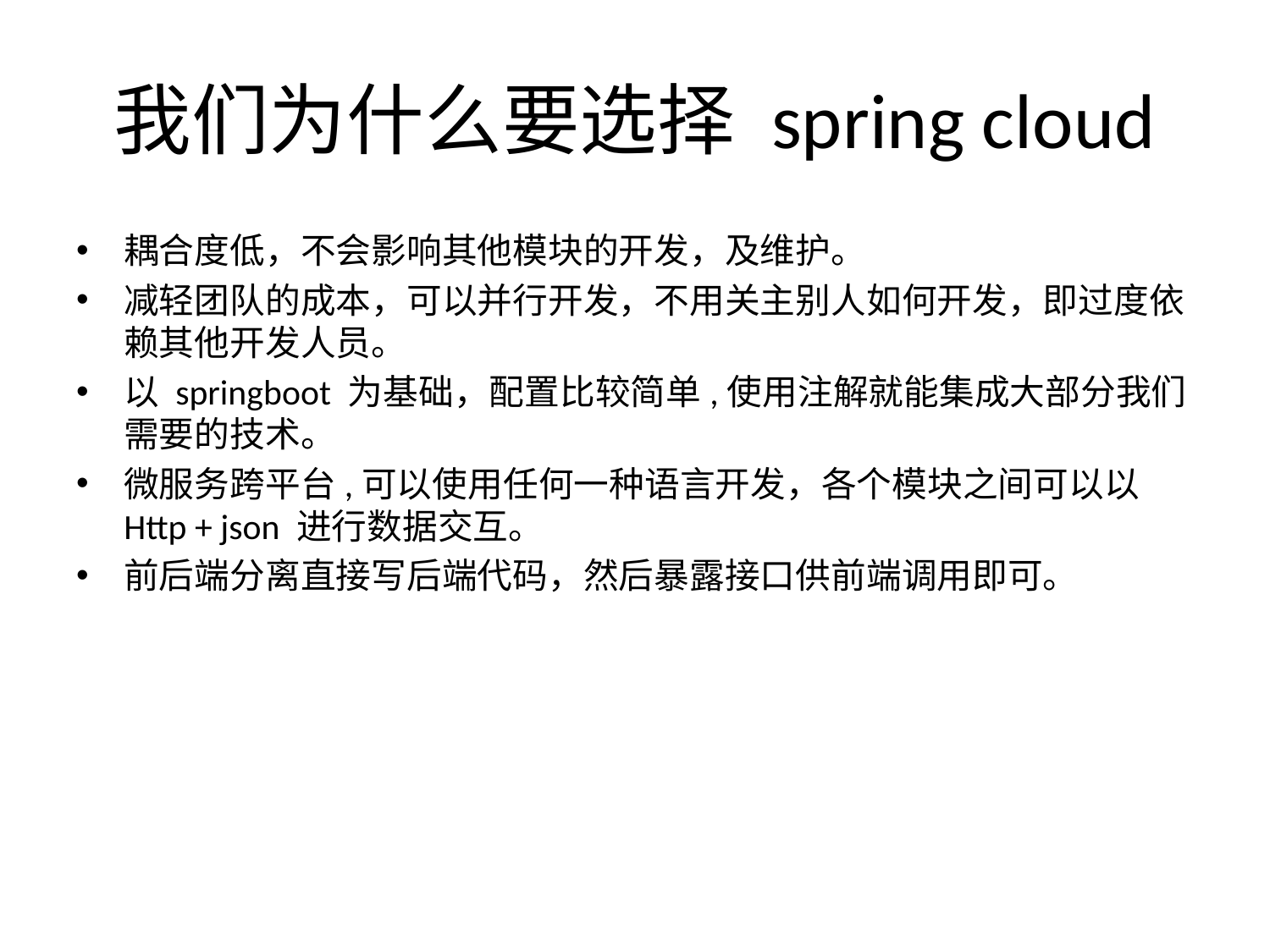

# 我们为什么要选择 spring cloud
耦合度低，不会影响其他模块的开发，及维护。
减轻团队的成本，可以并行开发，不用关主别人如何开发，即过度依赖其他开发人员。
以 springboot 为基础，配置比较简单,使用注解就能集成大部分我们需要的技术。
微服务跨平台,可以使用任何一种语言开发，各个模块之间可以以Http + json 进行数据交互。
前后端分离直接写后端代码，然后暴露接口供前端调用即可。